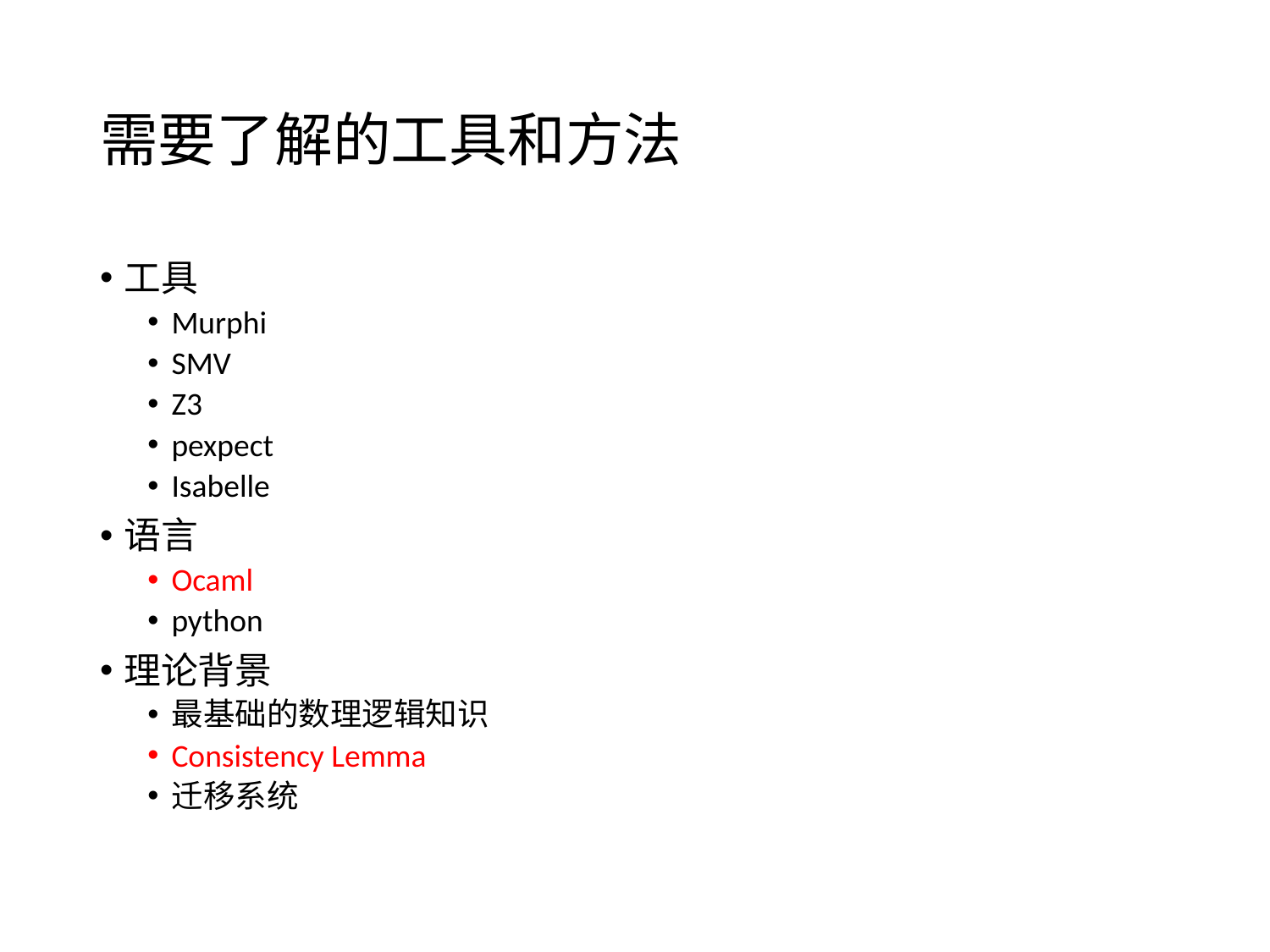

# 需要了解的工具和方法
工具
Murphi
SMV
Z3
pexpect
Isabelle
语言
Ocaml
python
理论背景
最基础的数理逻辑知识
Consistency Lemma
迁移系统